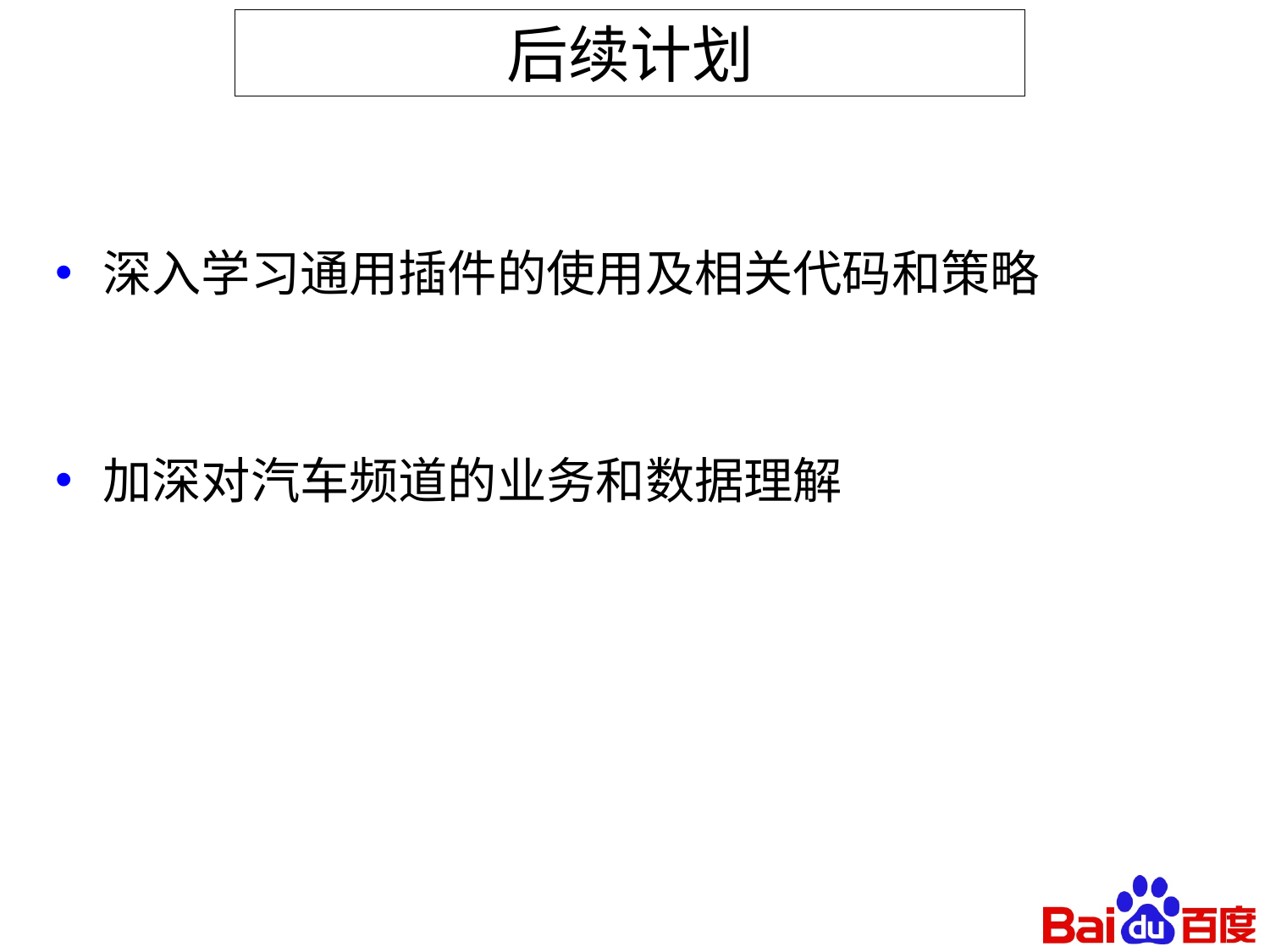

# 后续计划
深入学习通用插件的使用及相关代码和策略

加深对汽车频道的业务和数据理解